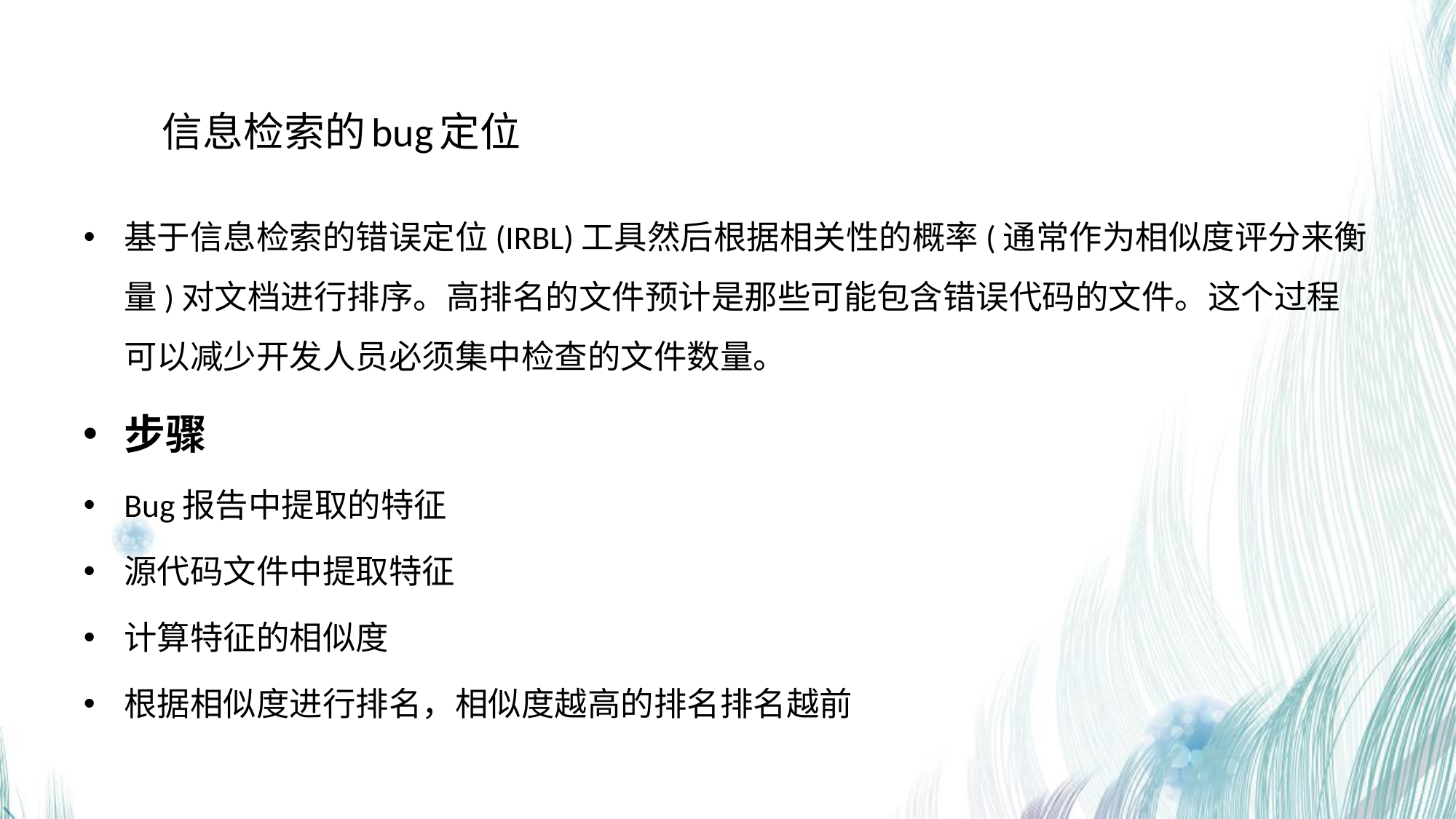

# 信息检索的bug定位
基于信息检索的错误定位(IRBL)工具然后根据相关性的概率(通常作为相似度评分来衡量)对文档进行排序。高排名的文件预计是那些可能包含错误代码的文件。这个过程可以减少开发人员必须集中检查的文件数量。
步骤
Bug报告中提取的特征
源代码文件中提取特征
计算特征的相似度
根据相似度进行排名，相似度越高的排名排名越前